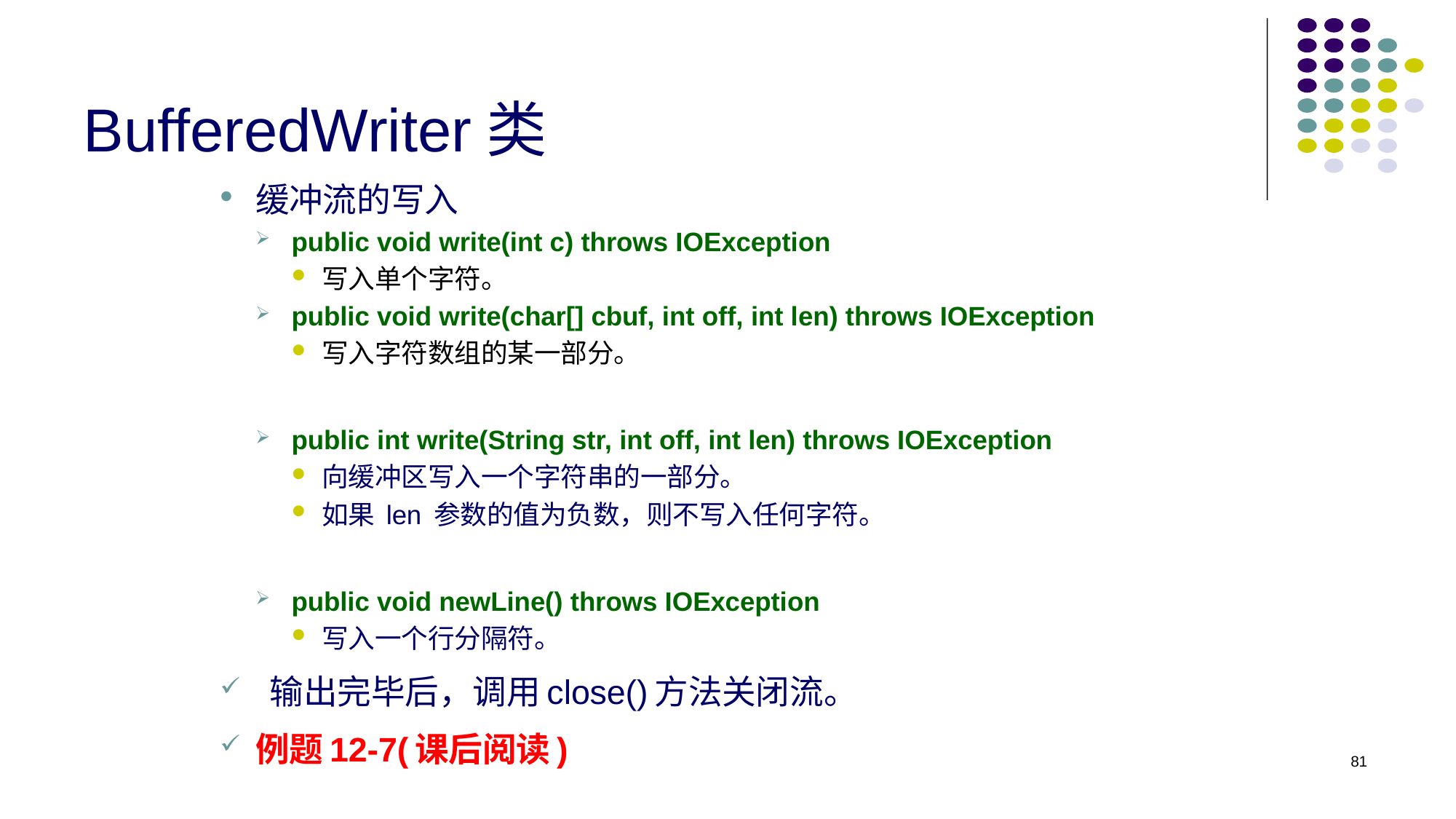

# BufferedWriter类
缓冲流的写入
public void write(int c) throws IOException
写入单个字符。
public void write(char[] cbuf, int off, int len) throws IOException
写入字符数组的某一部分。

public int write(String str, int off, int len) throws IOException
向缓冲区写入一个字符串的一部分。
如果 len 参数的值为负数，则不写入任何字符。

public void newLine() throws IOException
写入一个行分隔符。
 输出完毕后，调用close()方法关闭流。
例题12-7(课后阅读)
81